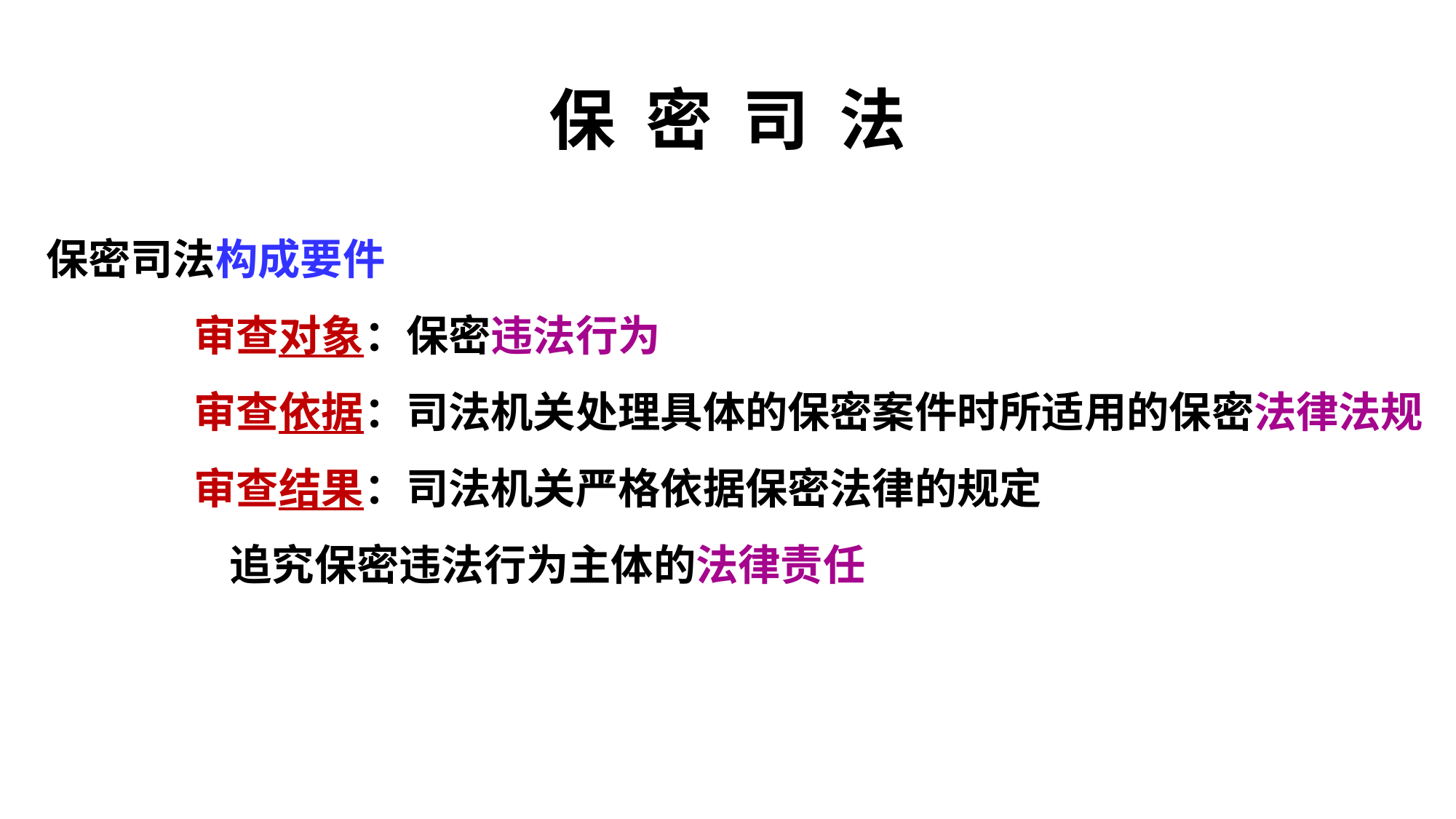

# 保  密  司  法
保密司法构成要件
	   审查对象：保密违法行为
	   审查依据：司法机关处理具体的保密案件时所适用的保密法律法规
  	   审查结果：司法机关严格依据保密法律的规定
                  追究保密违法行为主体的法律责任